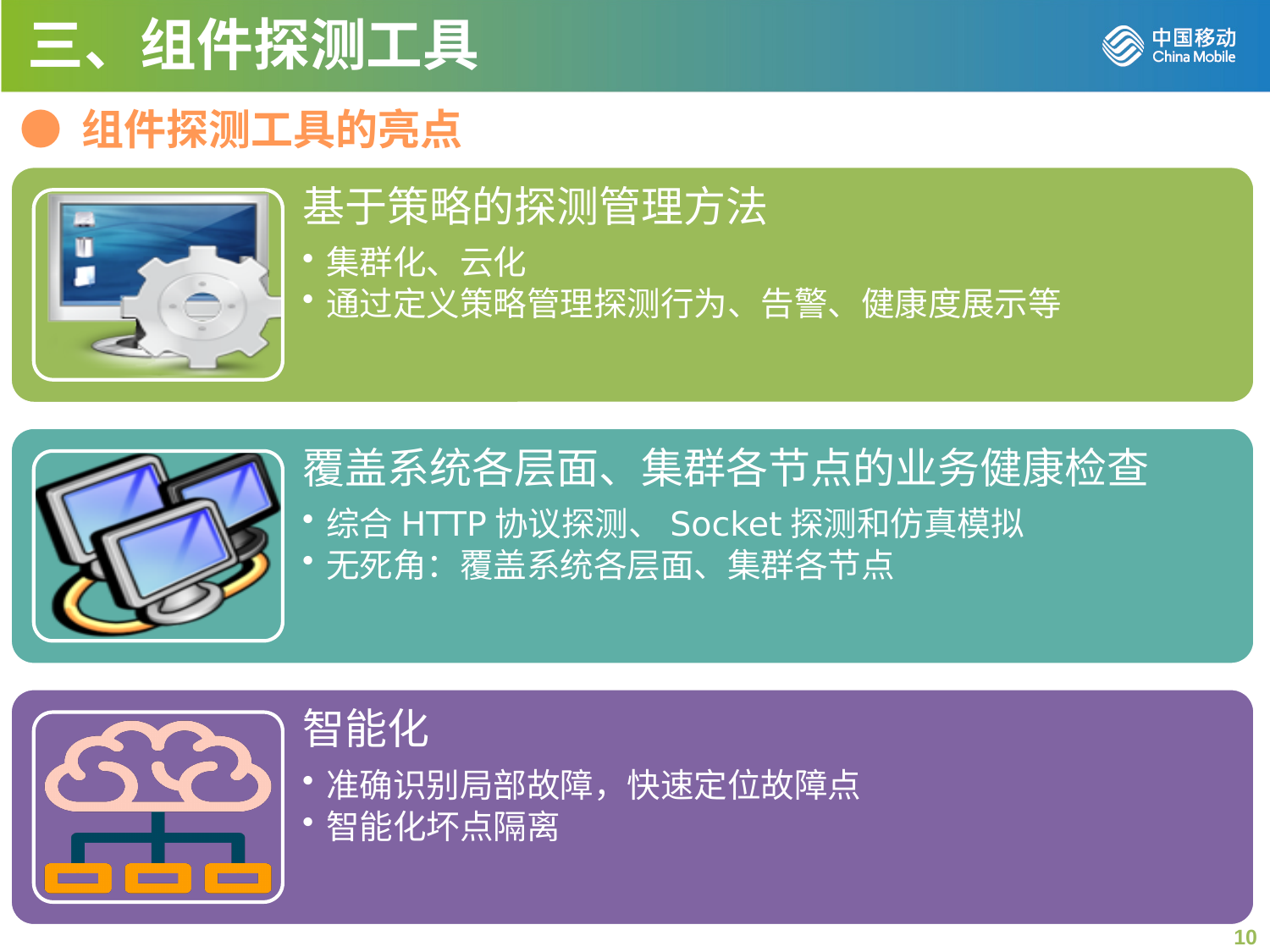

# 三、组件探测工具
● 组件探测工具的亮点
基于策略的探测管理方法
集群化、云化
通过定义策略管理探测行为、告警、健康度展示等
覆盖系统各层面、集群各节点的业务健康检查
综合HTTP协议探测、Socket探测和仿真模拟
无死角：覆盖系统各层面、集群各节点
智能化
准确识别局部故障，快速定位故障点
智能化坏点隔离